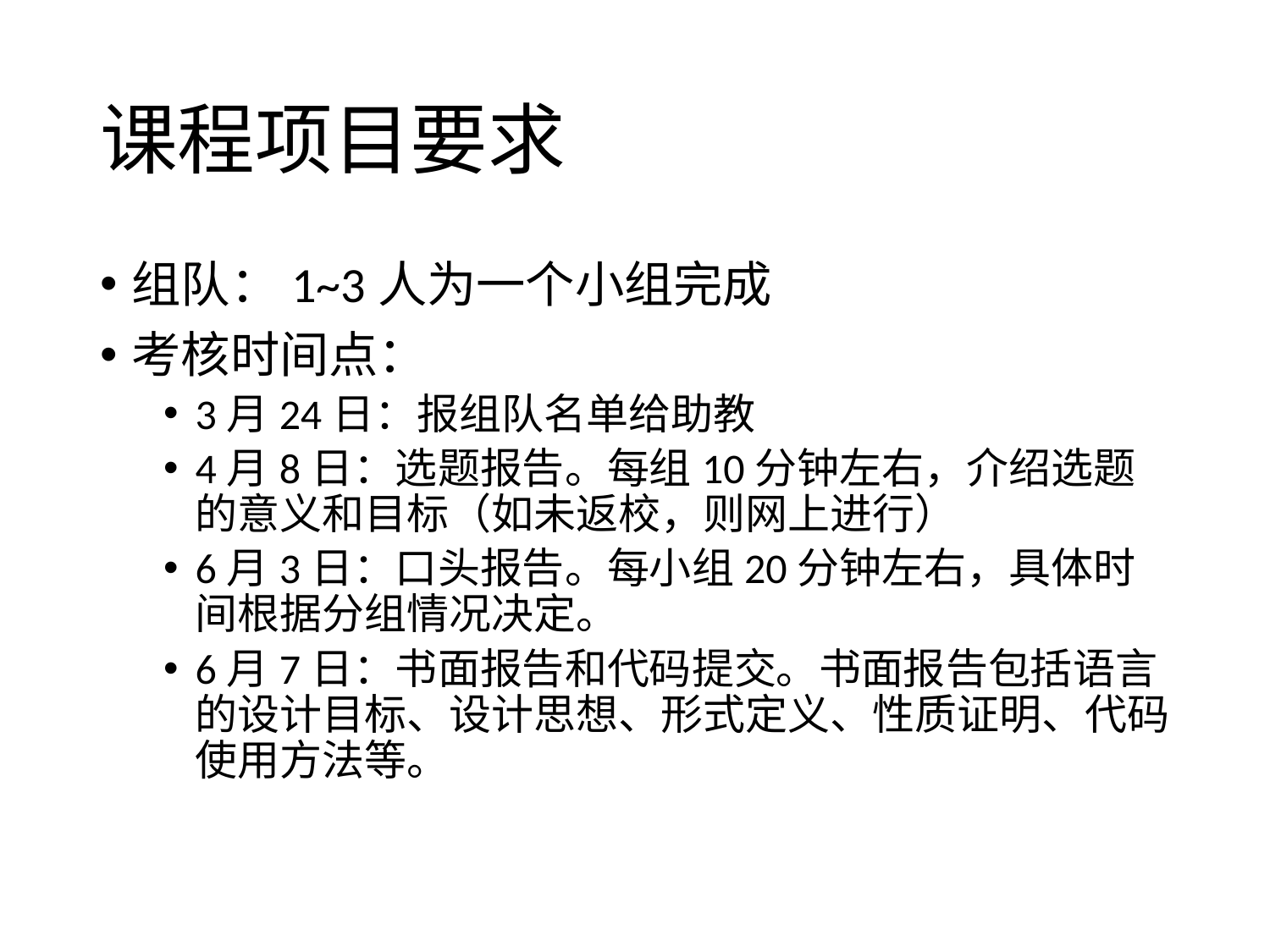

# 课程项目要求
组队：1~3人为一个小组完成
考核时间点：
3月24日：报组队名单给助教
4月8日：选题报告。每组10分钟左右，介绍选题的意义和目标（如未返校，则网上进行）
6月3日：口头报告。每小组20分钟左右，具体时间根据分组情况决定。
6月7日：书面报告和代码提交。书面报告包括语言的设计目标、设计思想、形式定义、性质证明、代码使用方法等。